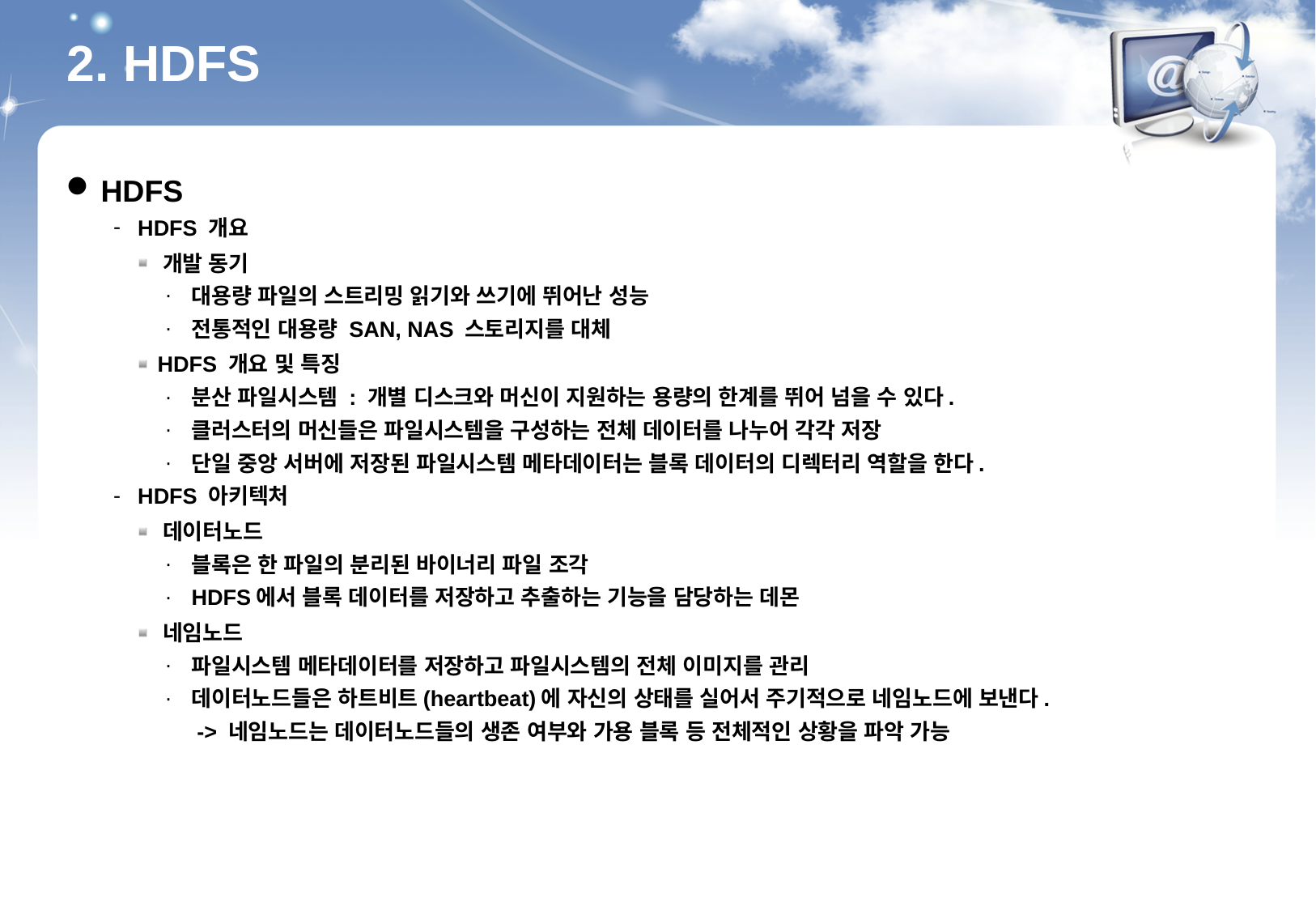

2. HDFS
HDFS
HDFS 개요
 개발 동기
대용량 파일의 스트리밍 읽기와 쓰기에 뛰어난 성능
전통적인 대용량 SAN, NAS 스토리지를 대체
 HDFS 개요 및 특징
분산 파일시스템 : 개별 디스크와 머신이 지원하는 용량의 한계를 뛰어 넘을 수 있다.
클러스터의 머신들은 파일시스템을 구성하는 전체 데이터를 나누어 각각 저장
단일 중앙 서버에 저장된 파일시스템 메타데이터는 블록 데이터의 디렉터리 역할을 한다.
HDFS 아키텍처
 데이터노드
블록은 한 파일의 분리된 바이너리 파일 조각
HDFS에서 블록 데이터를 저장하고 추출하는 기능을 담당하는 데몬
 네임노드
파일시스템 메타데이터를 저장하고 파일시스템의 전체 이미지를 관리
데이터노드들은 하트비트(heartbeat)에 자신의 상태를 실어서 주기적으로 네임노드에 보낸다.
    -> 네임노드는 데이터노드들의 생존 여부와 가용 블록 등 전체적인 상황을 파악 가능